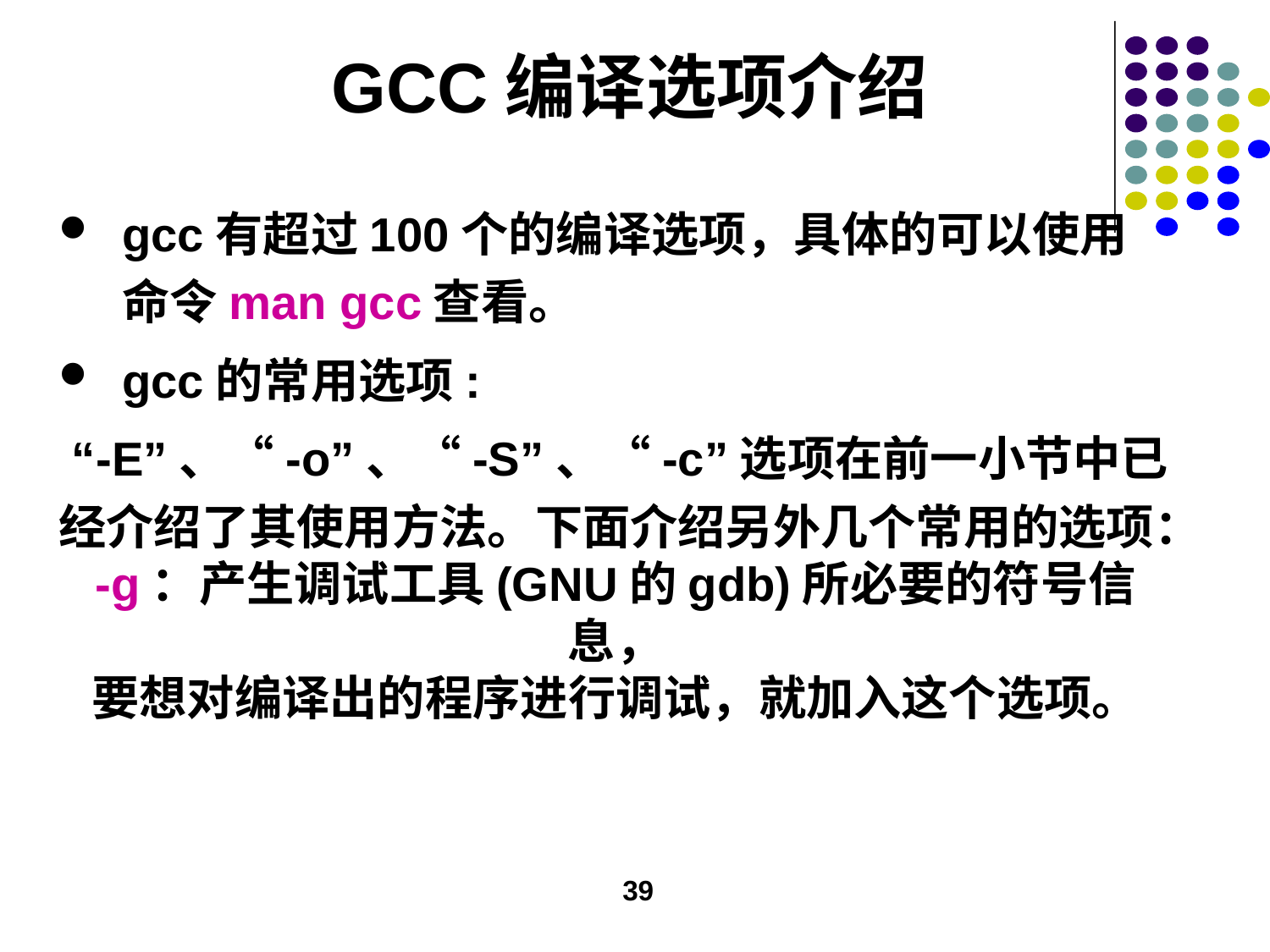

GCC编译选项介绍
gcc有超过100个的编译选项，具体的可以使用命令man gcc查看。
gcc的常用选项:
 “-E”、“-o”、“-S”、“-c”选项在前一小节中已经介绍了其使用方法。下面介绍另外几个常用的选项：
-g：产生调试工具(GNU的gdb)所必要的符号信息，
要想对编译出的程序进行调试，就加入这个选项。

39